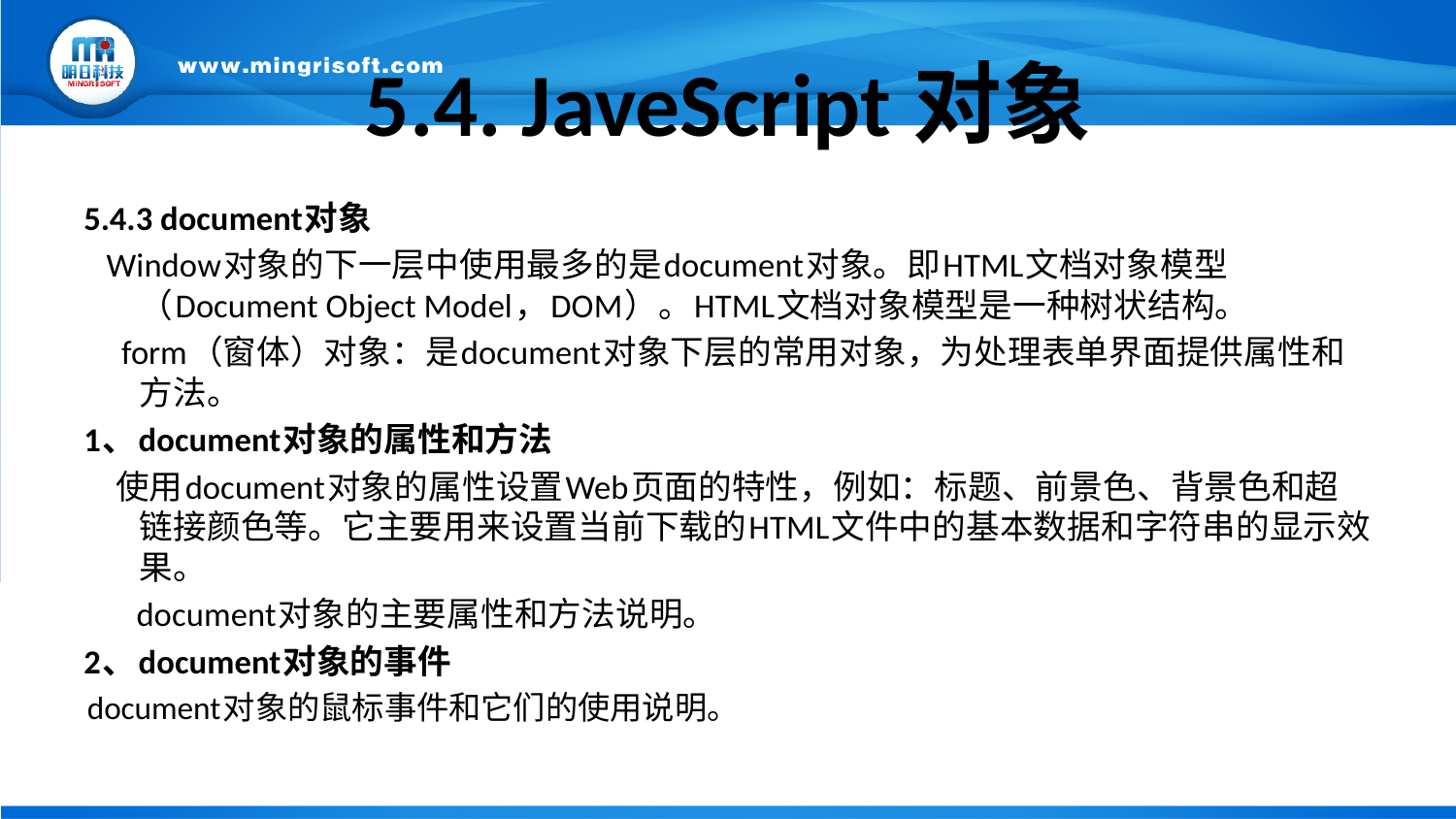

# 5.4. JaveScript对象
5.4.3 document对象
   Window对象的下一层中使用最多的是document对象。即HTML文档对象模型（Document Object Model，DOM）。HTML文档对象模型是一种树状结构。
     form（窗体）对象：是document对象下层的常用对象，为处理表单界面提供属性和方法。
1、document对象的属性和方法
    使用document对象的属性设置Web页面的特性，例如：标题、前景色、背景色和超链接颜色等。它主要用来设置当前下载的HTML文件中的基本数据和字符串的显示效果。
       document对象的主要属性和方法说明。
2、document对象的事件
  document对象的鼠标事件和它们的使用说明。